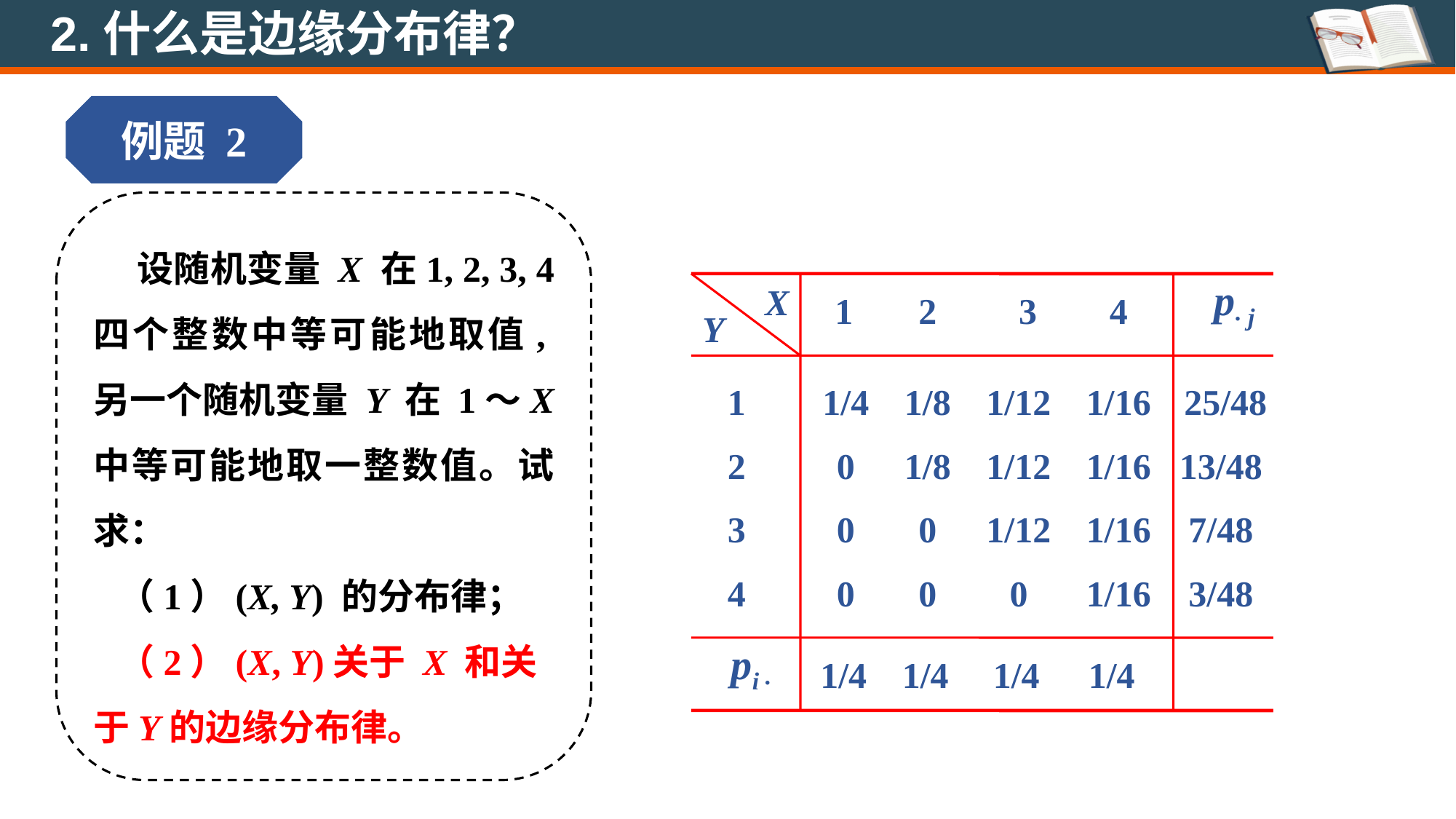

2.什么是边缘分布律？
例题 2
     设随机变量 X 在1, 2, 3, 4 四个整数中等可能地取值,另一个随机变量 Y 在 1～X 中等可能地取一整数值。试求：
  （1）(X, Y) 的分布律；
  （2）(X, Y)关于 X 和关于Y的边缘分布律。
p. j

X

1
2
3
4
Y

1
1/4
1/8
1/12
1/16
25/48
2
0
1/8
1/12
1/16
13/48
3
0
0
1/12
1/16
7/48
4
0
0
0
1/16
3/48
pi .

1/4
1/4
1/4
1/4